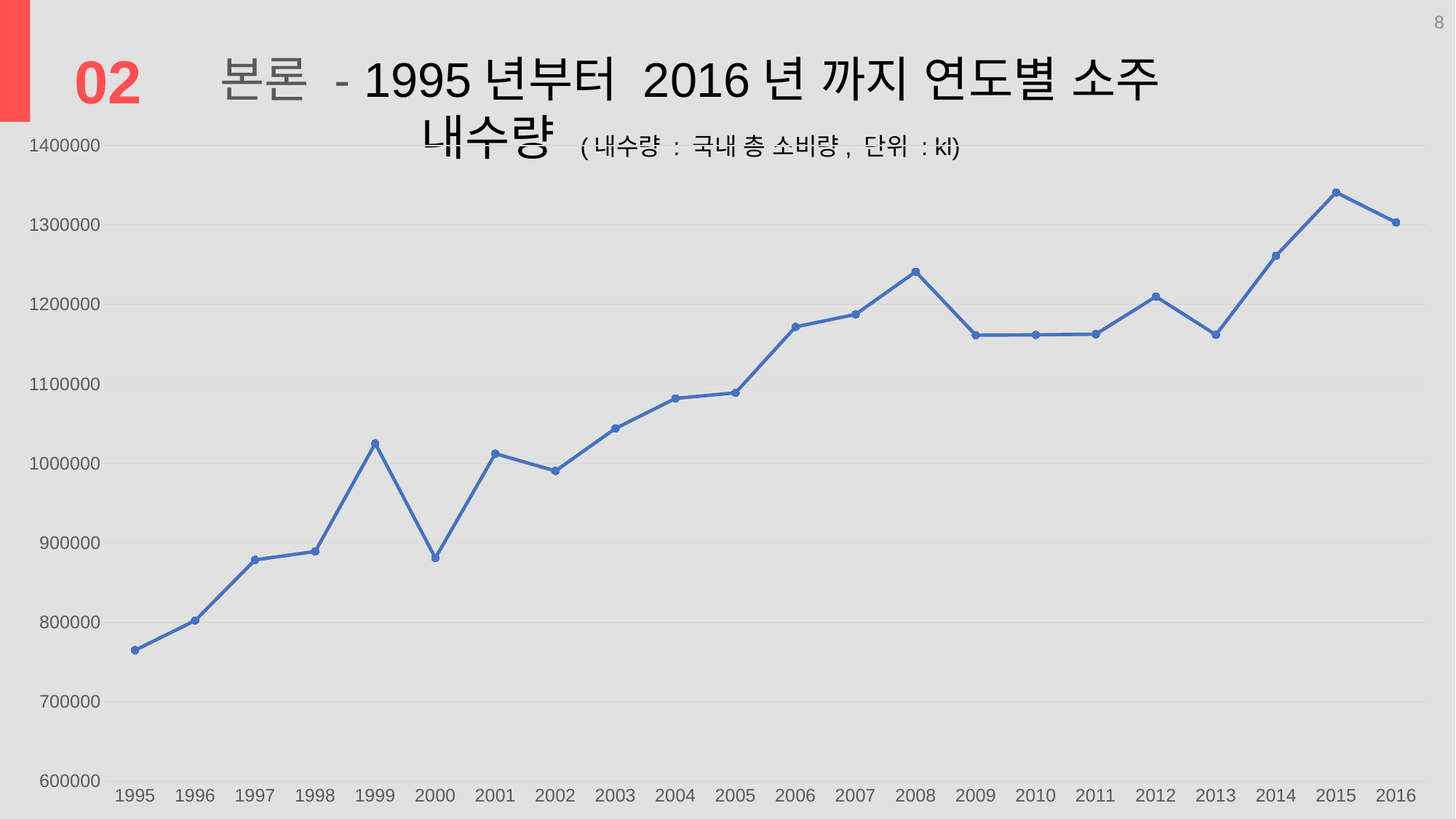

8
02
본론 - 1995년부터 2016년 까지 연도별 소주 내수량 (내수량 : 국내 총 소비량, 단위 : kl)

### Chart:

| Category | 764973 |
|---|---|
| 1995 | 764973.0 |
| 1996 | 802227.0 |
| 1997 | 878634.0 |
| 1998 | 889171.0 |
| 1999 | 1025198.0 |
| 2000 | 880918.0 |
| 2001 | 1012313.0 |
| 2002 | 990460.0 |
| 2003 | 1044038.0 |
| 2004 | 1081833.0 |
| 2005 | 1088870.0 |
| 2006 | 1171796.0 |
| 2007 | 1187558.0 |
| 2008 | 1241208.0 |
| 2009 | 1161384.0 |
| 2010 | 1161767.0 |
| 2011 | 1162628.0 |
| 2012 | 1209876.0 |
| 2013 | 1161878.0 |
| 2014 | 1261264.0 |
| 2015 | 1340990.0 |
| 2016 | 1303251.0 |